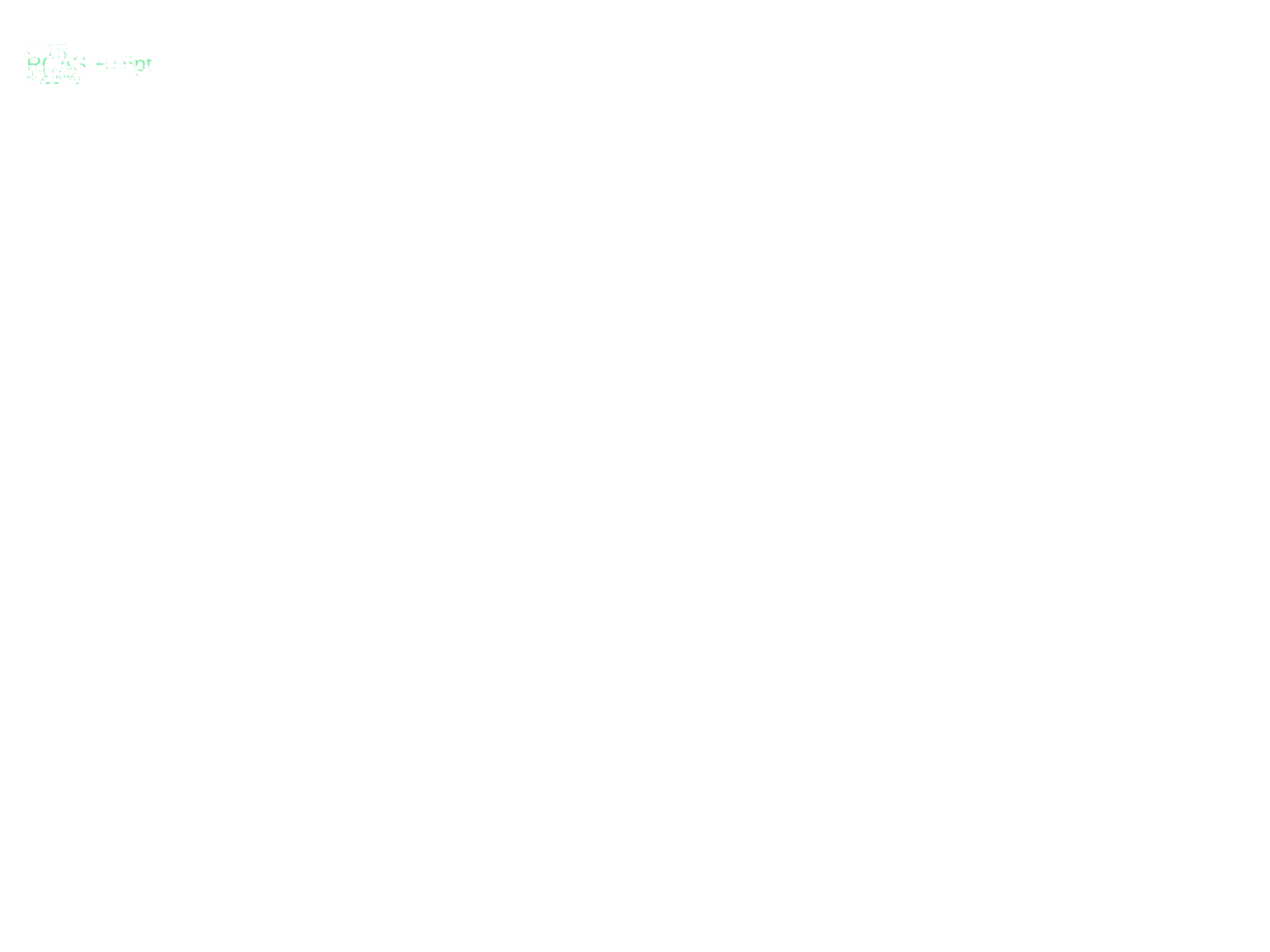

母の日特集ページ制作
リターゲティング配信強化
商品レビュー活用クリエイティブ
父の日キャンペーン準備
夏物商品プロモーション
新規顧客獲得強化
5月実施施策
6月の重点施策
CVR +18%
ROAS +0.6pt
CTR +22%
メンズアイテム訴求強化・ギフト需要に合わせた配信設計
季節商品の早期露出・気温連動型配信テスト
拡張配信の精度向上・動画クリエイティブ拡充
🚀 実施施策と今後の戦略